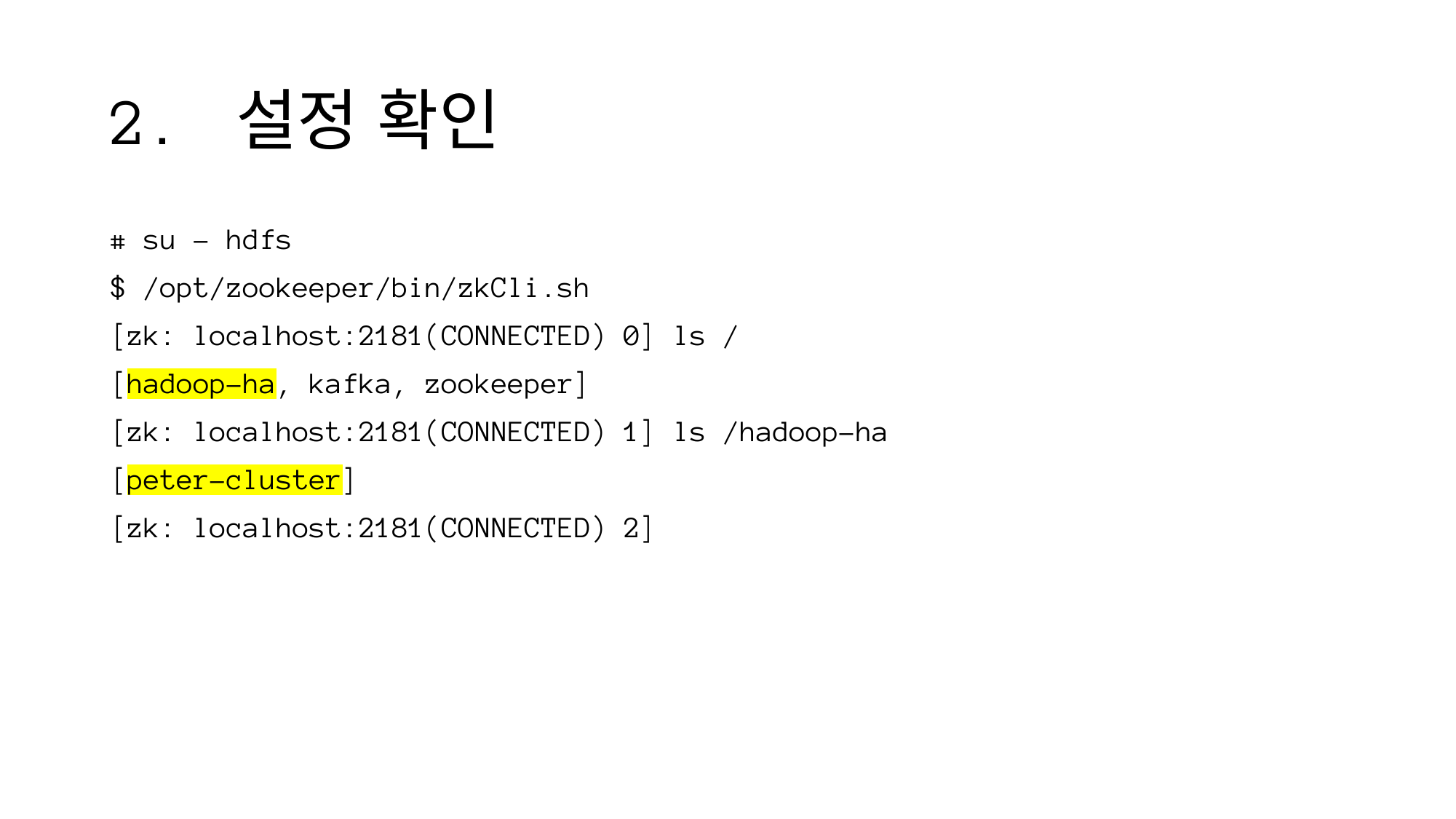

# 2. 설정 확인
# su - hdfs
$ /opt/zookeeper/bin/zkCli.sh
[zk: localhost:2181(CONNECTED) 0] ls /
[hadoop-ha, kafka, zookeeper]
[zk: localhost:2181(CONNECTED) 1] ls /hadoop-ha
[peter-cluster]
[zk: localhost:2181(CONNECTED) 2]